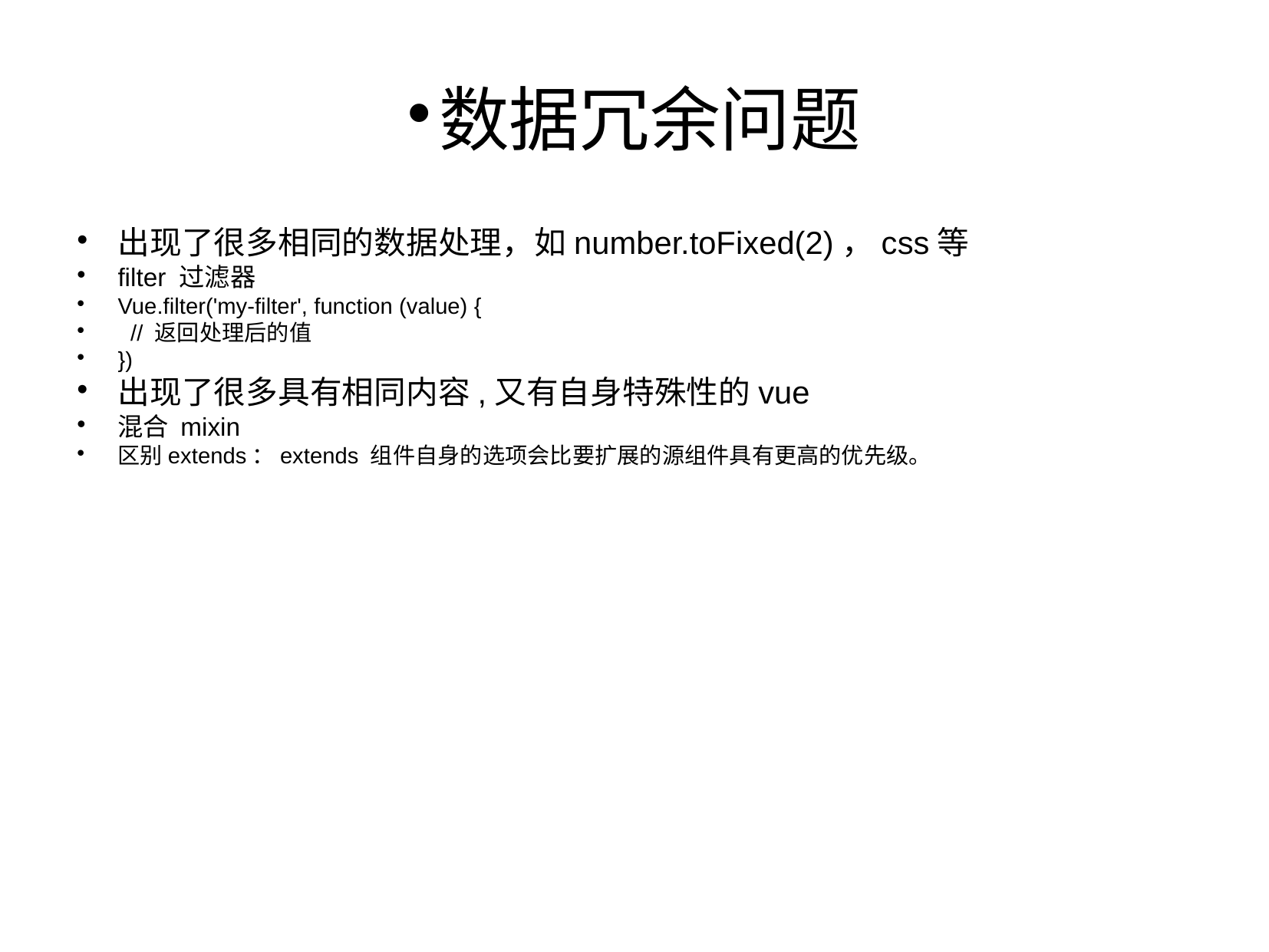

数据冗余问题
出现了很多相同的数据处理，如number.toFixed(2)，css等
filter 过滤器
Vue.filter('my-filter', function (value) {
  // 返回处理后的值
})
出现了很多具有相同内容,又有自身特殊性的vue
混合 mixin
区别extends：extends 组件自身的选项会比要扩展的源组件具有更高的优先级。